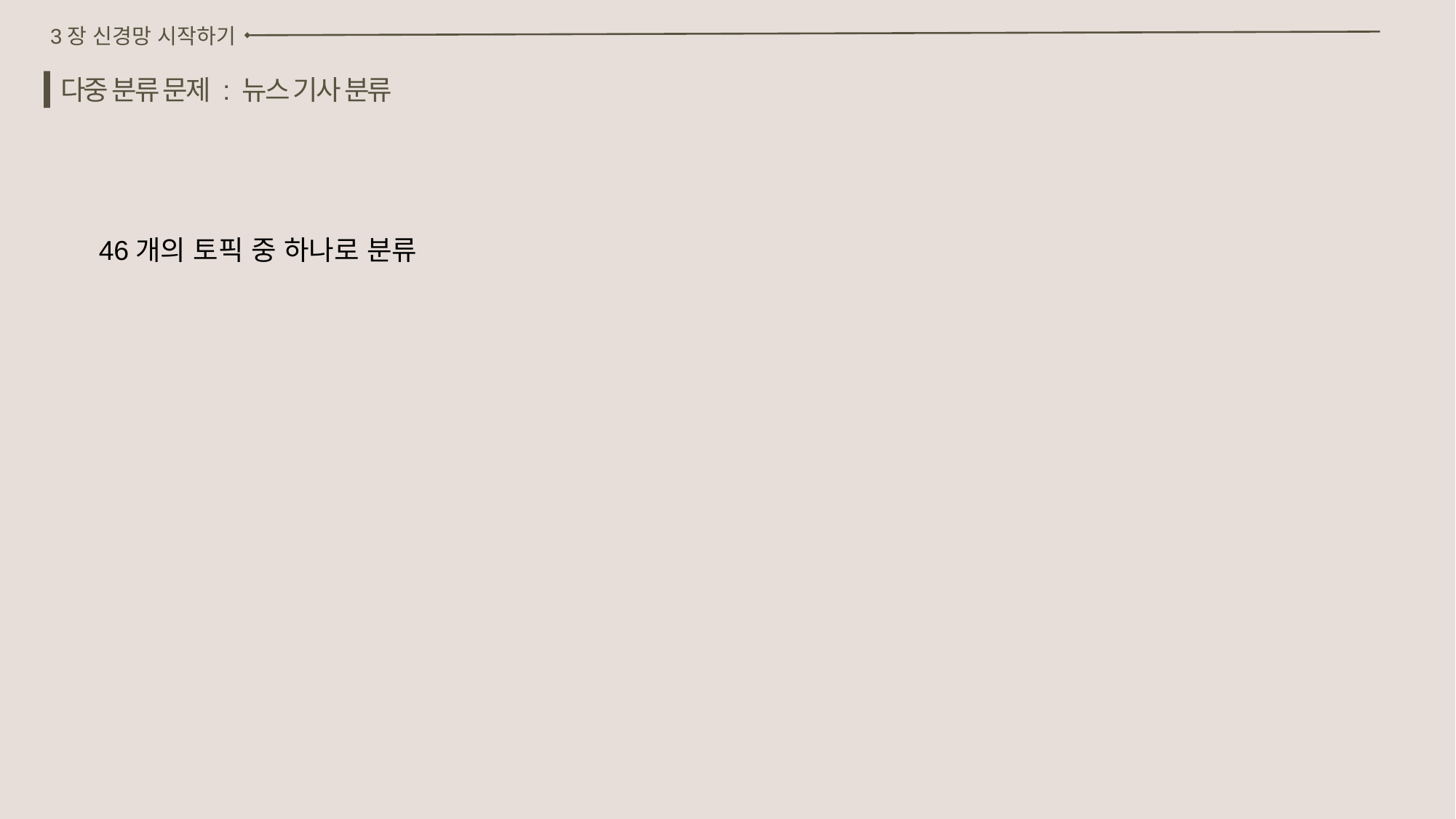

3장 신경망 시작하기
다중 분류 문제 : 뉴스 기사 분류

46개의 토픽 중 하나로 분류